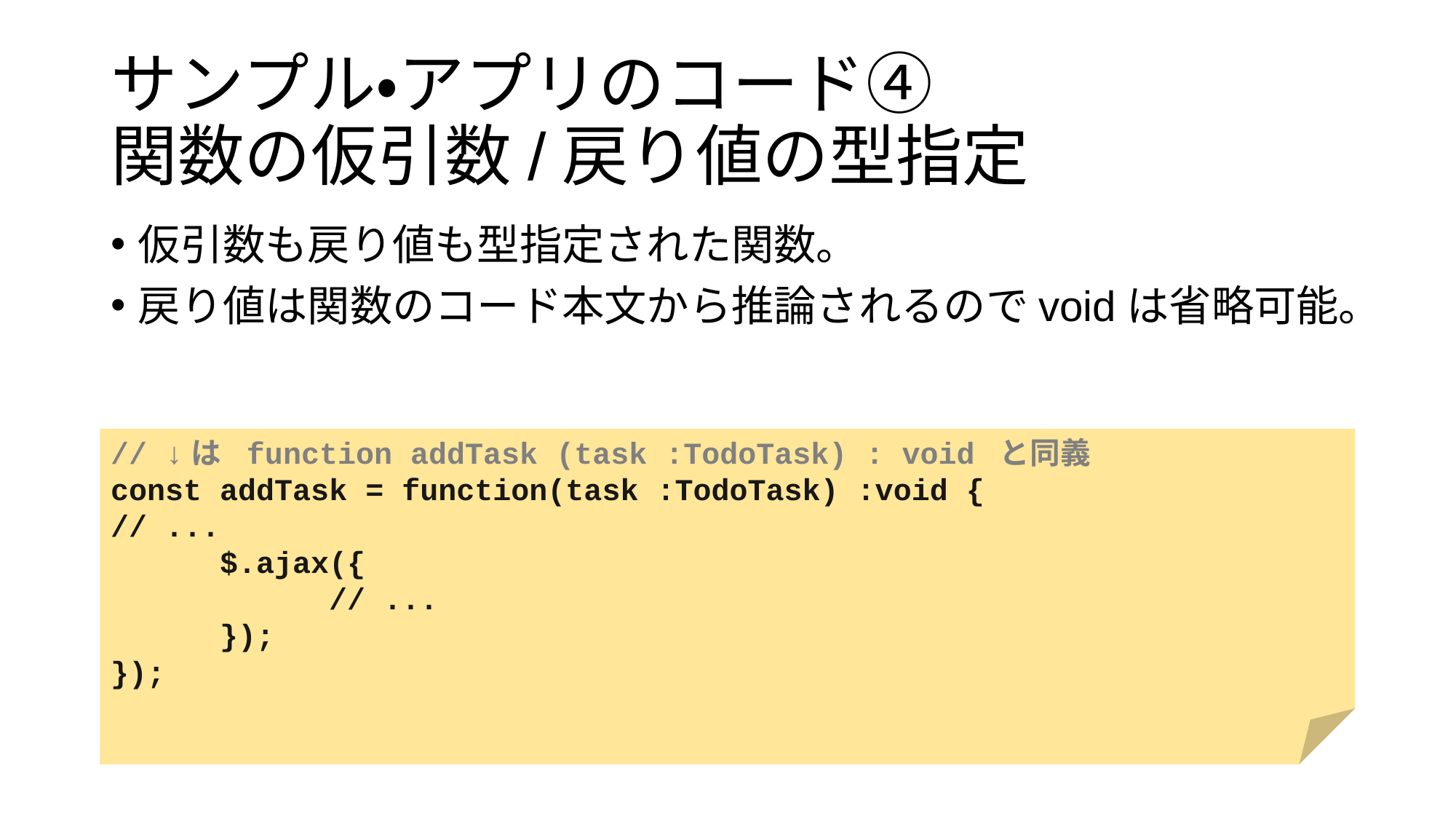

# サンプル・アプリのコード④ 関数の仮引数/戻り値の型指定
仮引数も戻り値も型指定された関数。
戻り値は関数のコード本文から推論されるのでvoidは省略可能。
// ↓は function addTask (task :TodoTask) : void と同義
const addTask = function(task :TodoTask) :void {			// ...
	$.ajax({
		// ...
	});
});